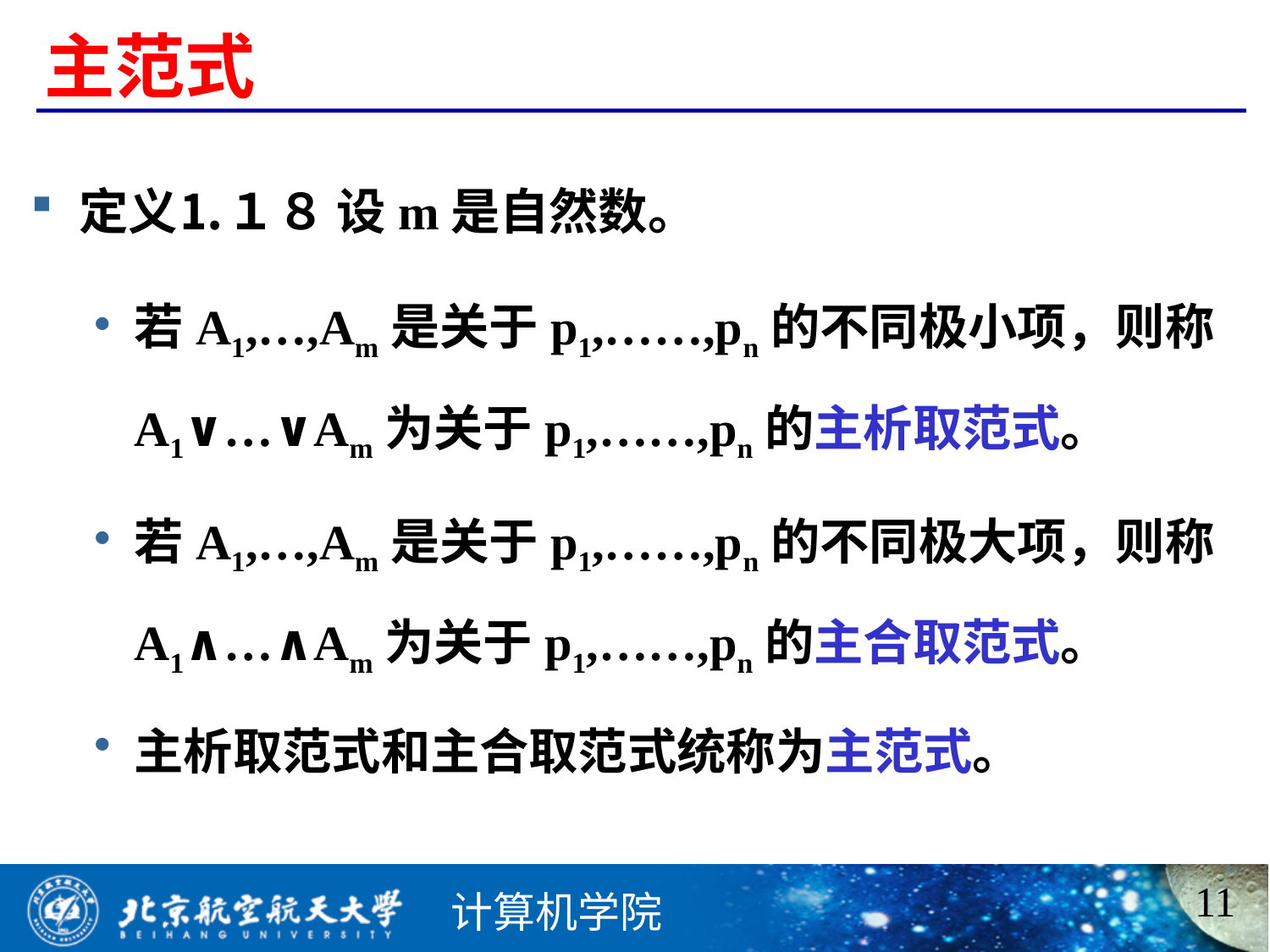

# 主范式
定义⒈１８ 设m是自然数。
若A1,…,Am是关于p1,……,pn的不同极小项，则称A1∨…∨Am为关于p1,……,pn的主析取范式。
若A1,…,Am是关于p1,……,pn的不同极大项，则称A1∧…∧Am为关于p1,……,pn的主合取范式。
主析取范式和主合取范式统称为主范式。